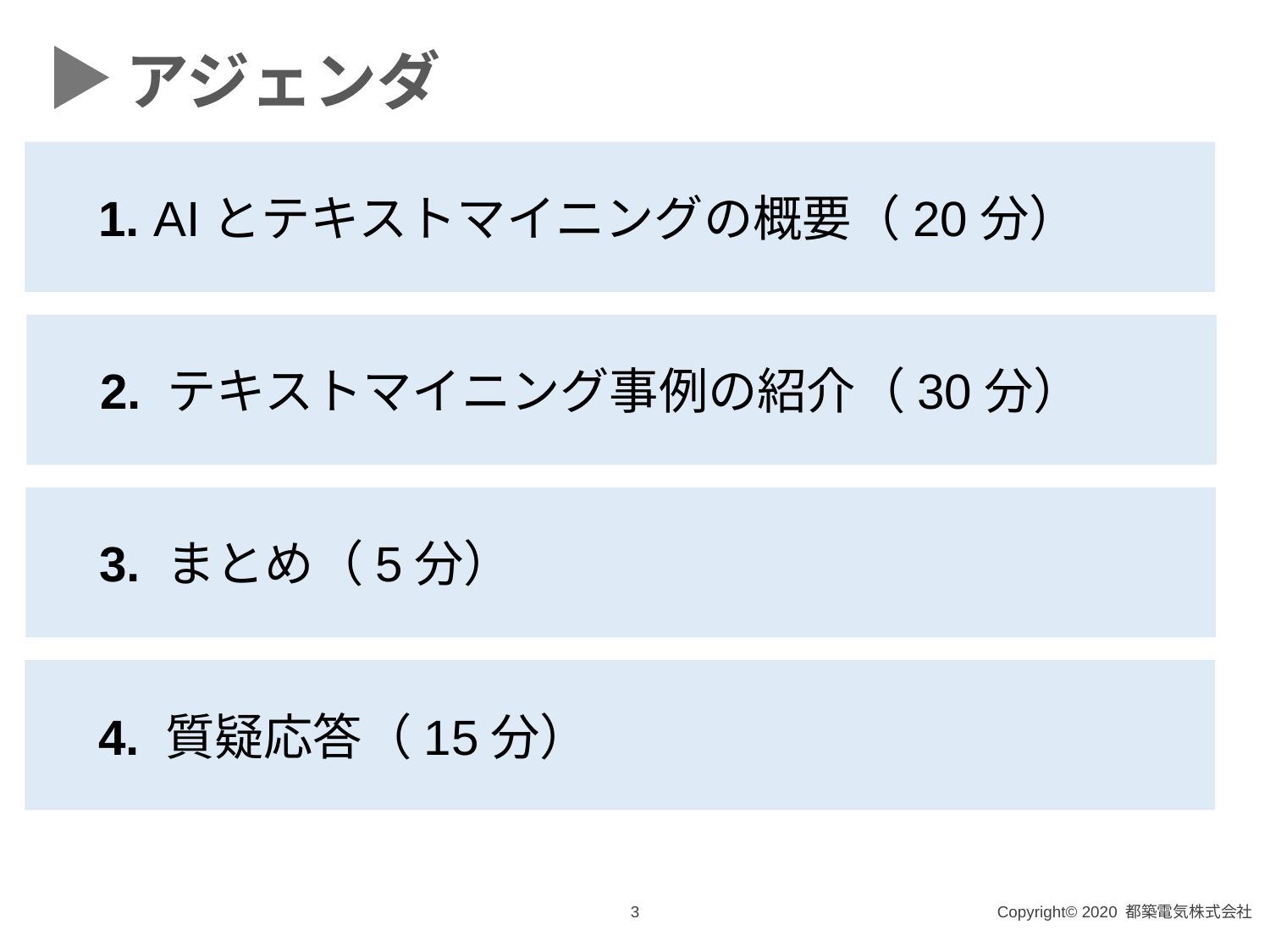

アジェンダ

　1. AIとテキストマイニングの概要（20分）
　2. テキストマイニング事例の紹介（30分）
　3. まとめ（5分）
　4. 質疑応答（15分）
3
Copyright© 2020 都築電気株式会社